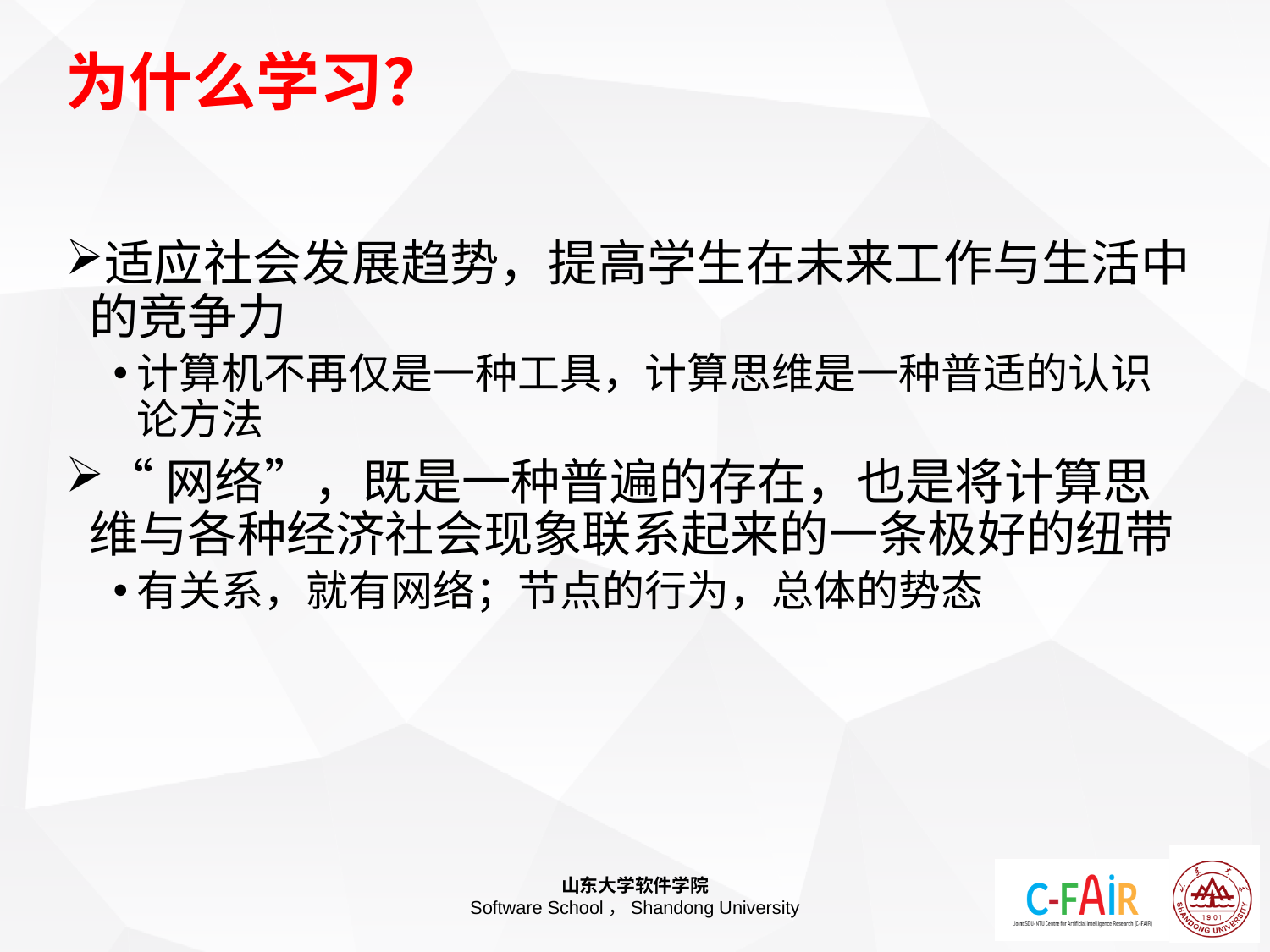

# 为什么学习？
适应社会发展趋势，提高学生在未来工作与生活中的竞争力
计算机不再仅是一种工具，计算思维是一种普适的认识论方法
“网络”，既是一种普遍的存在，也是将计算思维与各种经济社会现象联系起来的一条极好的纽带
有关系，就有网络；节点的行为，总体的势态